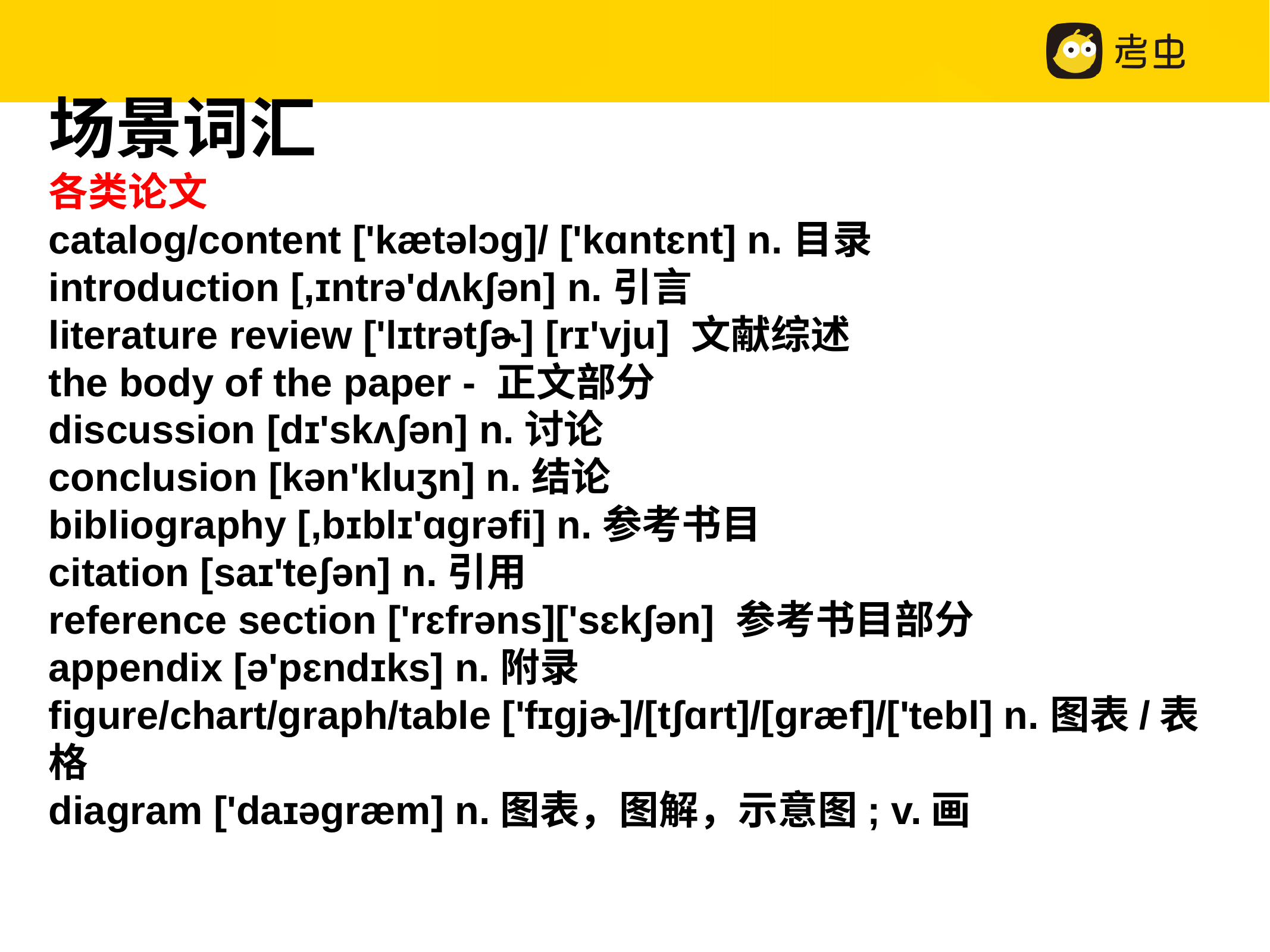

场景词汇
各类论文
catalog/content ['kætəlɔg]/ ['kɑntɛnt] n.目录
introduction [,ɪntrə'dʌkʃən] n.引言
literature review ['lɪtrətʃɚ] [rɪ'vju] 文献综述
the body of the paper - 正文部分
discussion [dɪ'skʌʃən] n.讨论
conclusion [kən'kluʒn] n.结论
bibliography [,bɪblɪ'ɑɡrəfi] n.参考书目
citation [saɪ'teʃən] n.引用
reference section ['rɛfrəns]['sɛkʃən] 参考书目部分
appendix [ə'pɛndɪks] n.附录
figure/chart/graph/table ['fɪɡjɚ]/[tʃɑrt]/[ɡræf]/['tebl] n.图表/表格
diagram ['daɪəɡræm] n.图表，图解，示意图; v.画